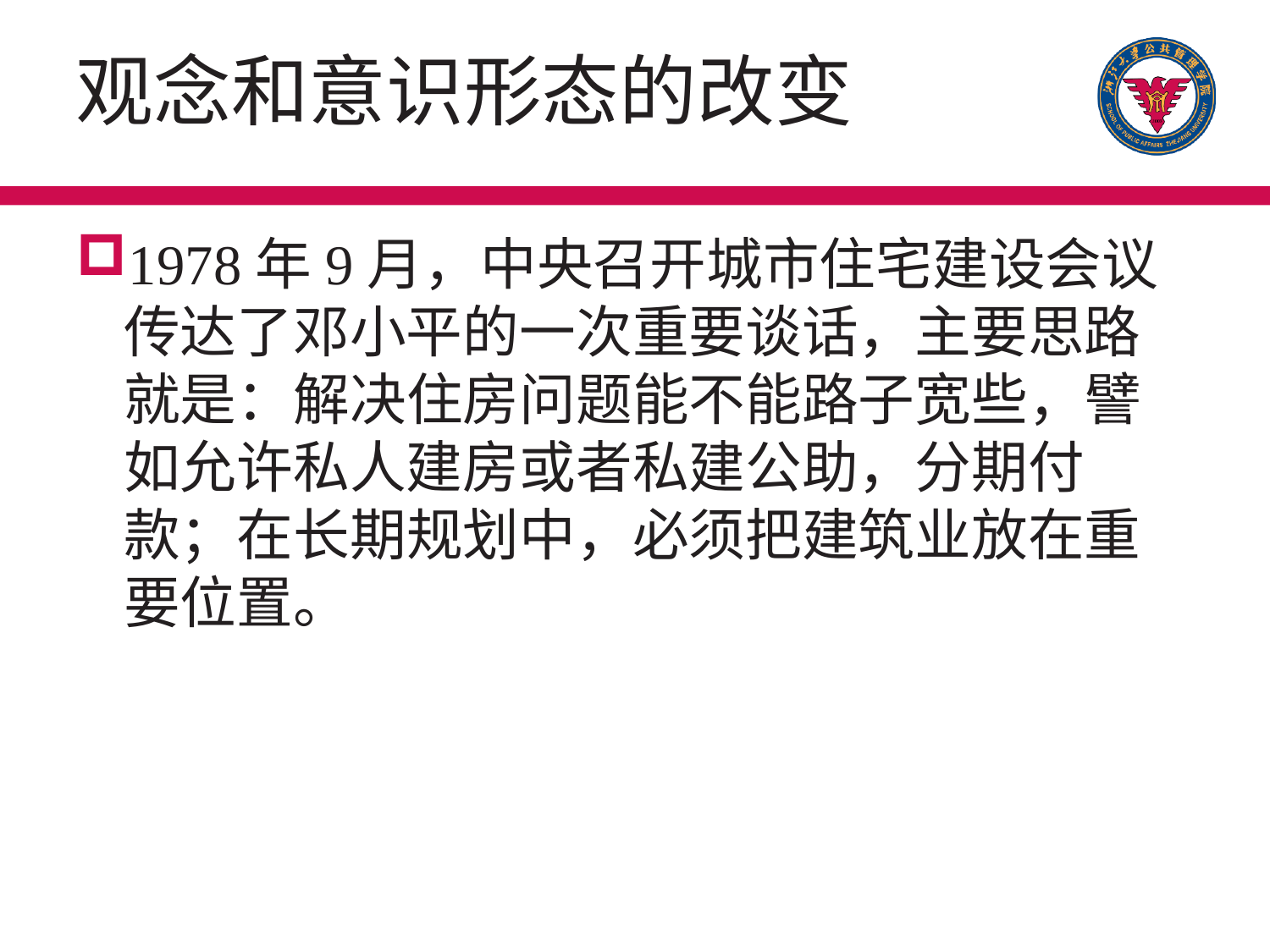

# 观念和意识形态的改变
1978年9月，中央召开城市住宅建设会议传达了邓小平的一次重要谈话，主要思路就是：解决住房问题能不能路子宽些，譬如允许私人建房或者私建公助，分期付款；在长期规划中，必须把建筑业放在重要位置。